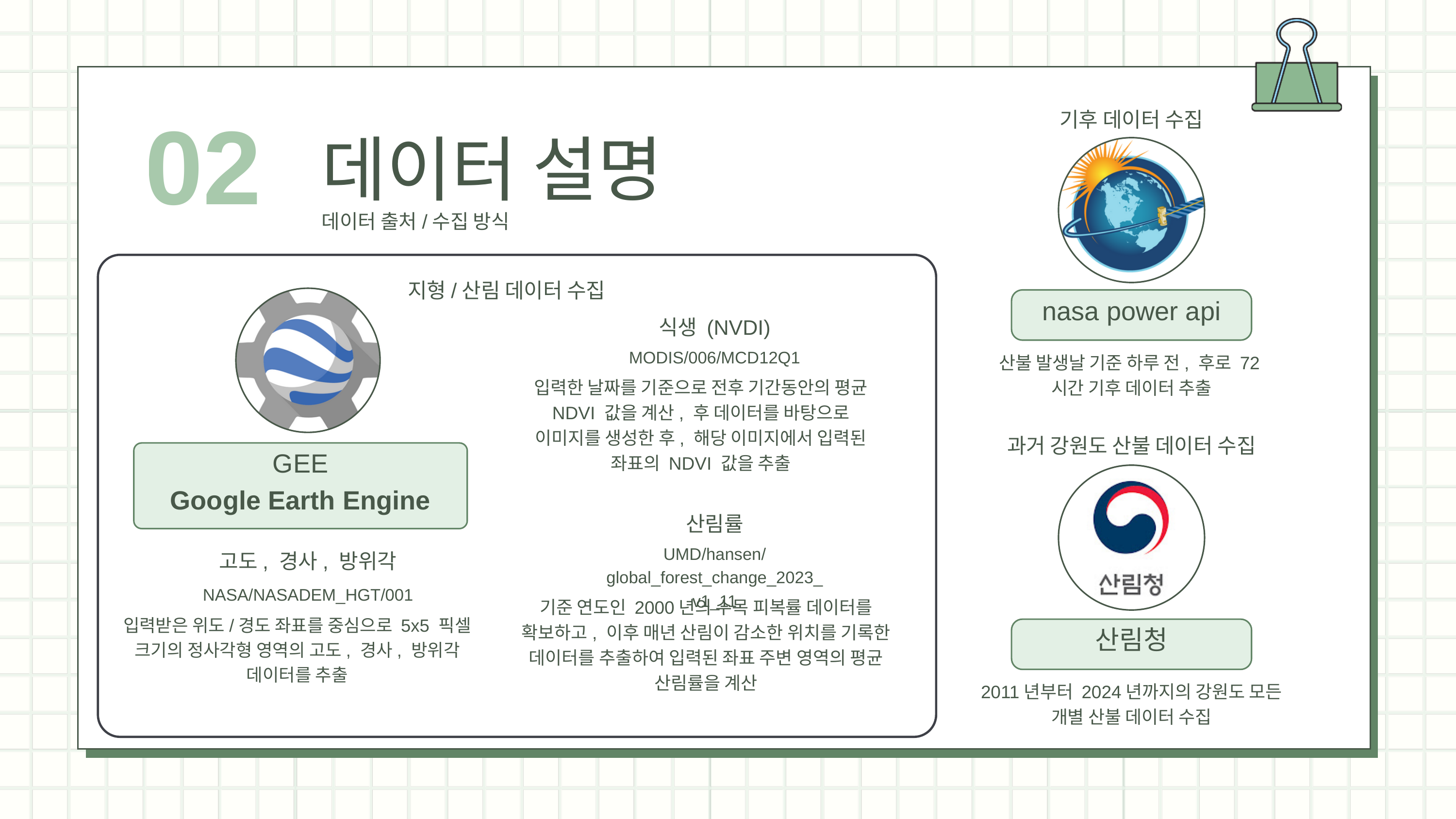

02
기후 데이터 수집
데이터 설명

데이터 출처/수집 방식

지형/산림 데이터 수집

nasa power api
식생 (NVDI)
MODIS/006/MCD12Q1
산불 발생날 기준 하루 전, 후로 72시간 기후 데이터 추출
입력한 날짜를 기준으로 전후 기간동안의 평균 NDVI 값을 계산, 후 데이터를 바탕으로 이미지를 생성한 후, 해당 이미지에서 입력된 좌표의 NDVI 값을 추출
과거 강원도 산불 데이터 수집

GEE
Google Earth Engine

산림률
UMD/hansen/global_forest_change_2023_v1_11
고도, 경사, 방위각
NASA/NASADEM_HGT/001
기준 연도인 2000년의 수목 피복률 데이터를 확보하고, 이후 매년 산림이 감소한 위치를 기록한 데이터를 추출하여 입력된 좌표 주변 영역의 평균 산림률을 계산
입력받은 위도/경도 좌표를 중심으로 5x5 픽셀 크기의 정사각형 영역의 고도, 경사, 방위각 데이터를 추출

산림청
2011년부터 2024년까지의 강원도 모든 개별 산불 데이터 수집